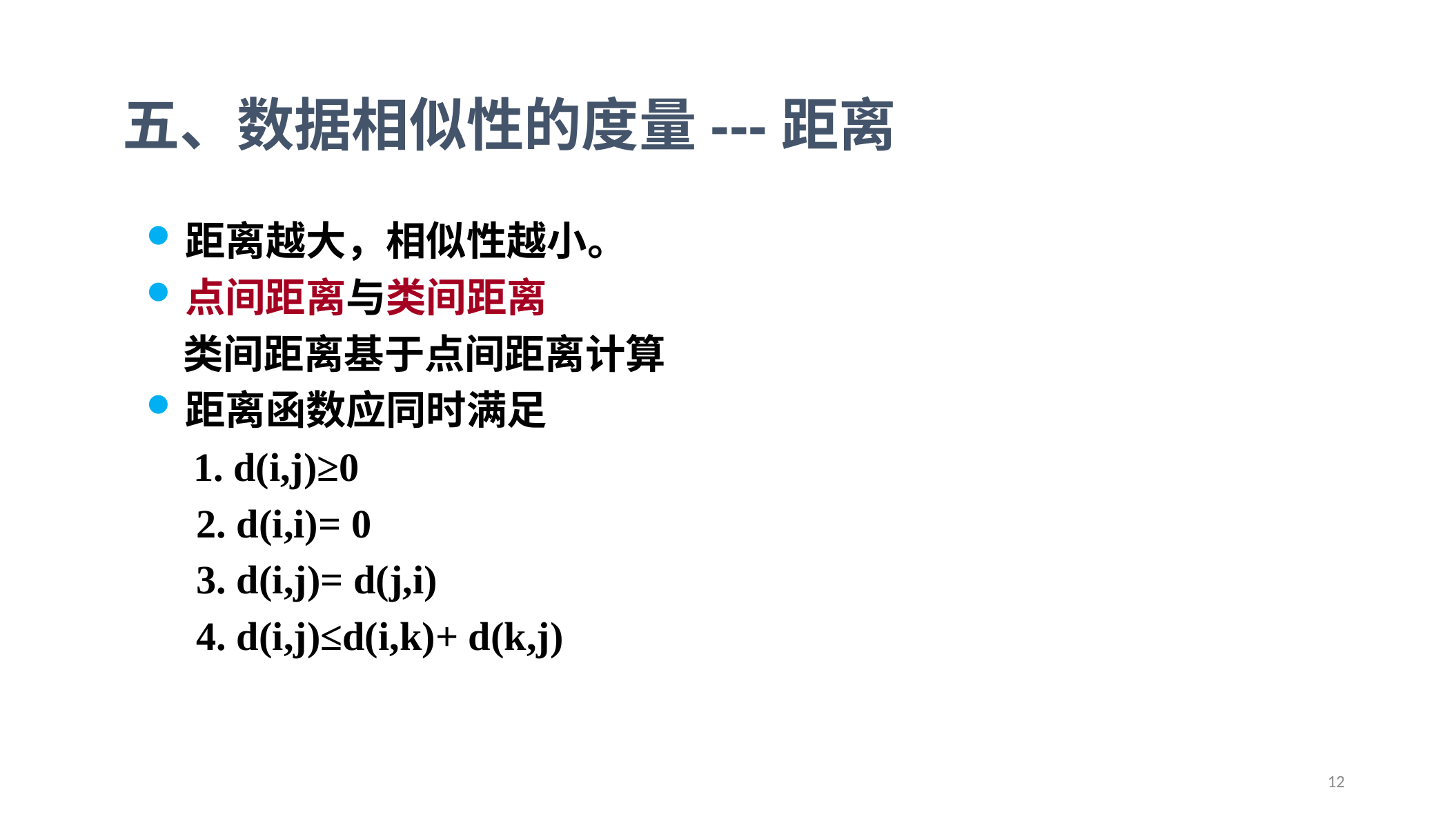

五、数据相似性的度量---距离
距离越大，相似性越小。
点间距离与类间距离
   类间距离基于点间距离计算
距离函数应同时满足
    1. d(i,j)≥0
     2. d(i,i)= 0
     3. d(i,j)= d(j,i)
     4. d(i,j)≤d(i,k)+ d(k,j)
12